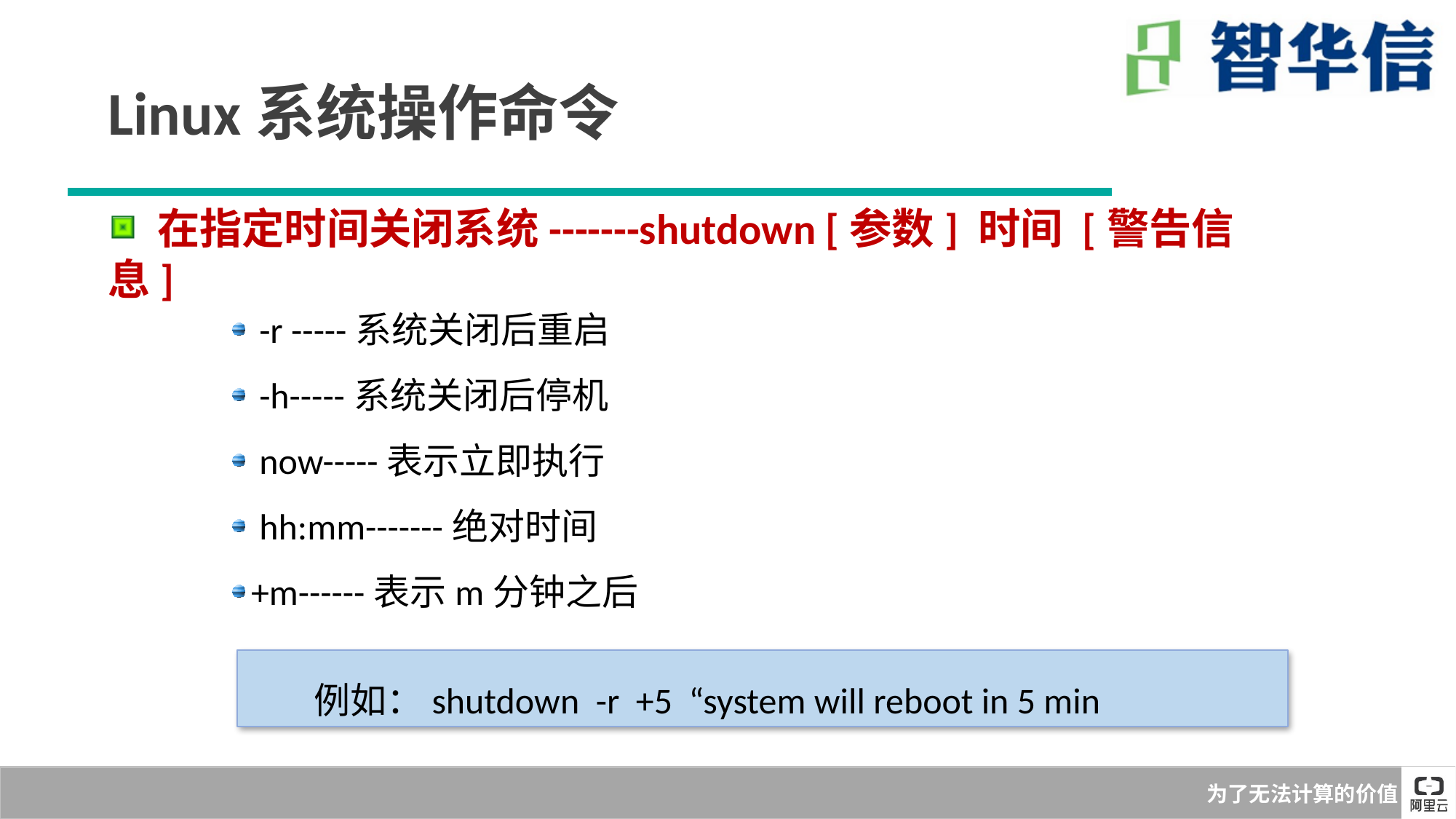

Linux系统操作命令
 在指定时间关闭系统-------shutdown [参数] 时间 [警告信息]
 -r -----系统关闭后重启
 -h-----系统关闭后停机
 now-----表示立即执行
 hh:mm-------绝对时间
+m------表示m分钟之后
       例如：shutdown  -r  +5  “system will reboot in 5 min